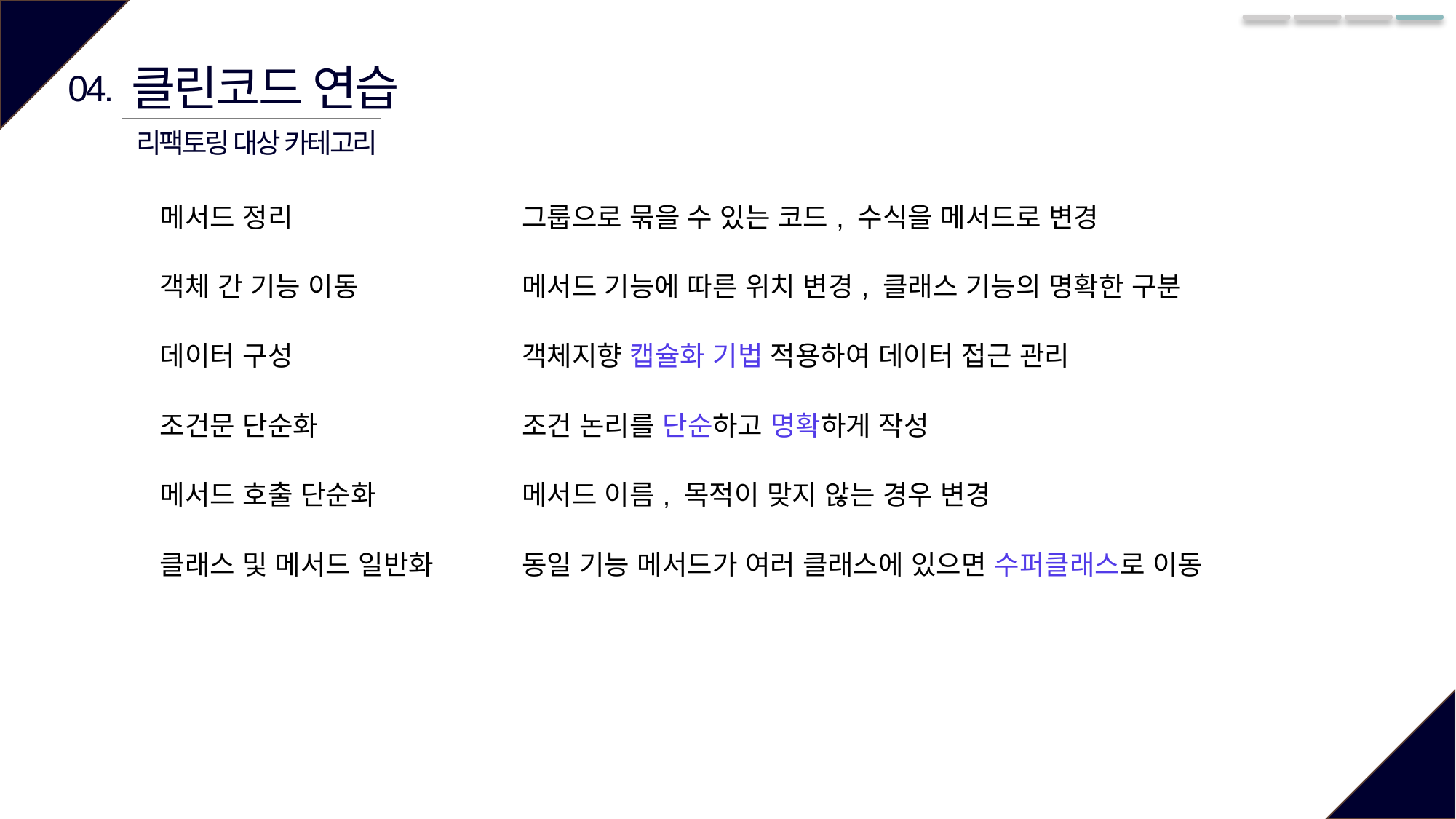

클린코드 연습
04.
리팩토링 대상 카테고리
| 메서드 정리 | 그룹으로 묶을 수 있는 코드, 수식을 메서드로 변경 |
| --- | --- |
| 객체 간 기능 이동 | 메서드 기능에 따른 위치 변경, 클래스 기능의 명확한 구분 |
| 데이터 구성 | 객체지향 캡슐화 기법 적용하여 데이터 접근 관리 |
| 조건문 단순화 | 조건 논리를 단순하고 명확하게 작성 |
| 메서드 호출 단순화 | 메서드 이름, 목적이 맞지 않는 경우 변경 |
| 클래스 및 메서드 일반화 | 동일 기능 메서드가 여러 클래스에 있으면 수퍼클래스로 이동 |